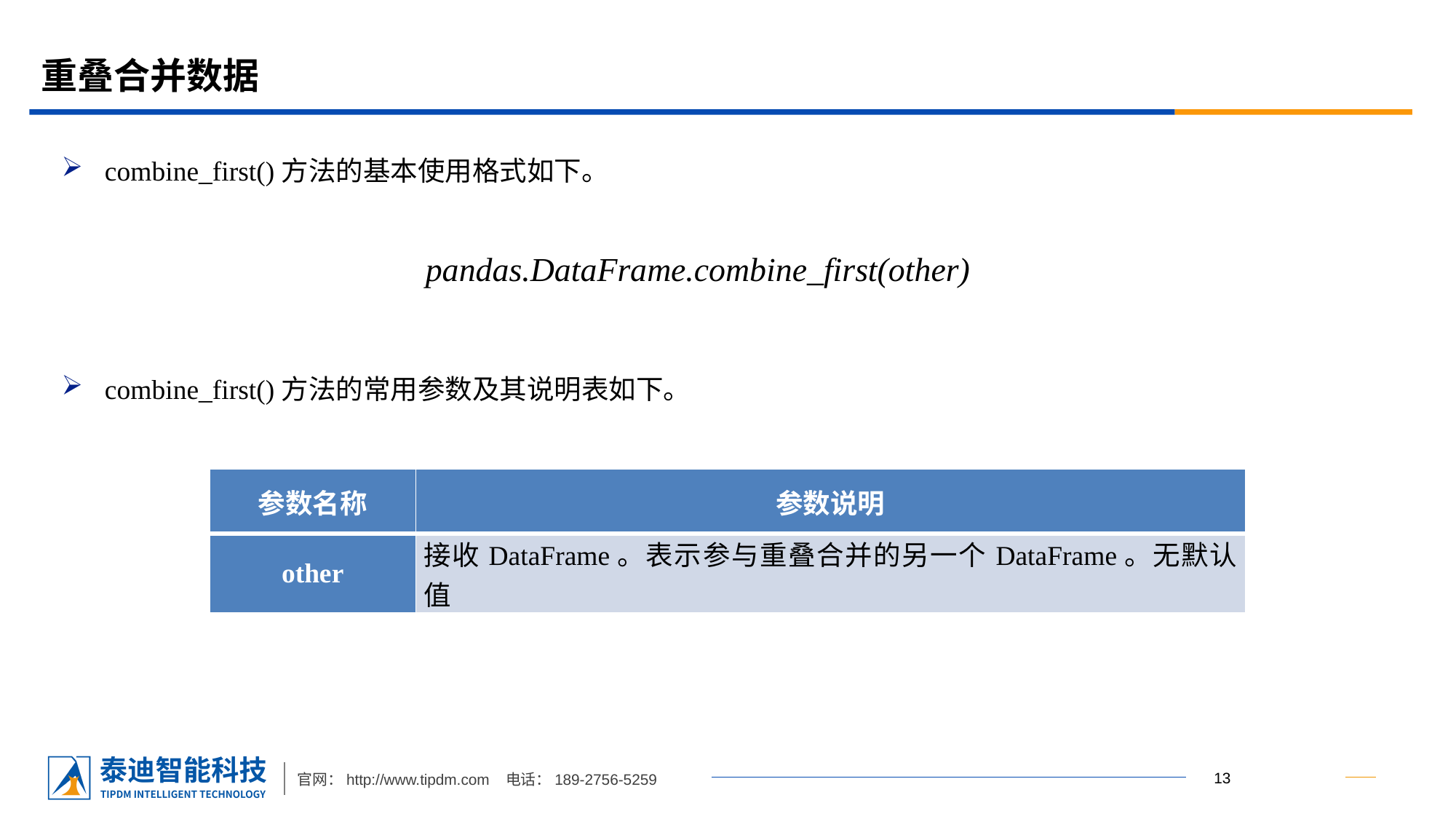

# 重叠合并数据
combine_first()方法的基本使用格式如下。

combine_first()方法的常用参数及其说明表如下。

pandas.DataFrame.combine_first(other)
| 参数名称 | 参数说明 |
| --- | --- |
| other | 接收DataFrame。表示参与重叠合并的另一个DataFrame。无默认值 |